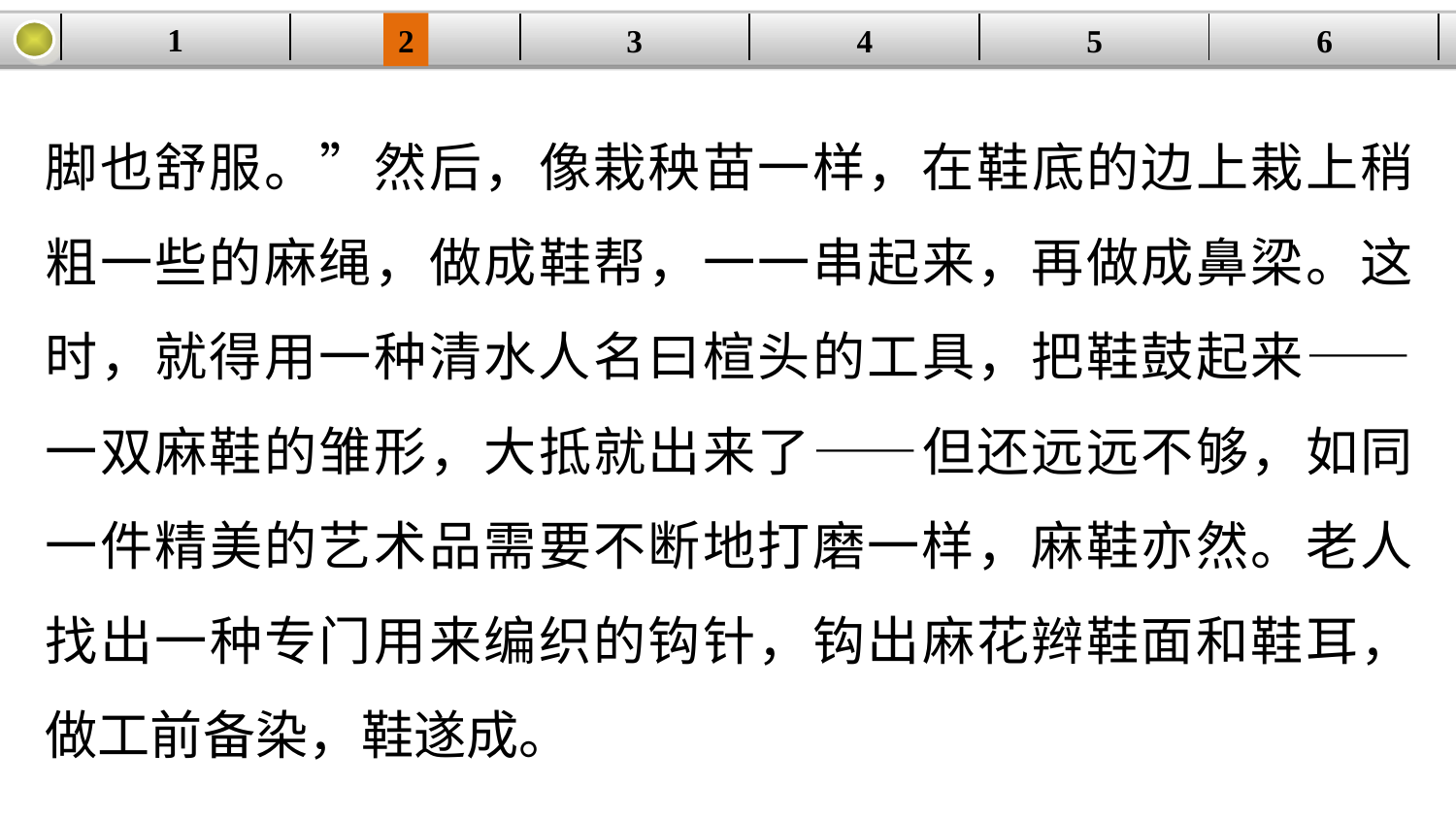

1
2
3
4
|  |  |  |  |  |  |
| --- | --- | --- | --- | --- | --- |
5
6

脚也舒服。”然后，像栽秧苗一样，在鞋底的边上栽上稍粗一些的麻绳，做成鞋帮，一一串起来，再做成鼻梁。这时，就得用一种清水人名曰楦头的工具，把鞋鼓起来——一双麻鞋的雏形，大抵就出来了——但还远远不够，如同一件精美的艺术品需要不断地打磨一样，麻鞋亦然。老人找出一种专门用来编织的钩针，钩出麻花辫鞋面和鞋耳，做工前备染，鞋遂成。